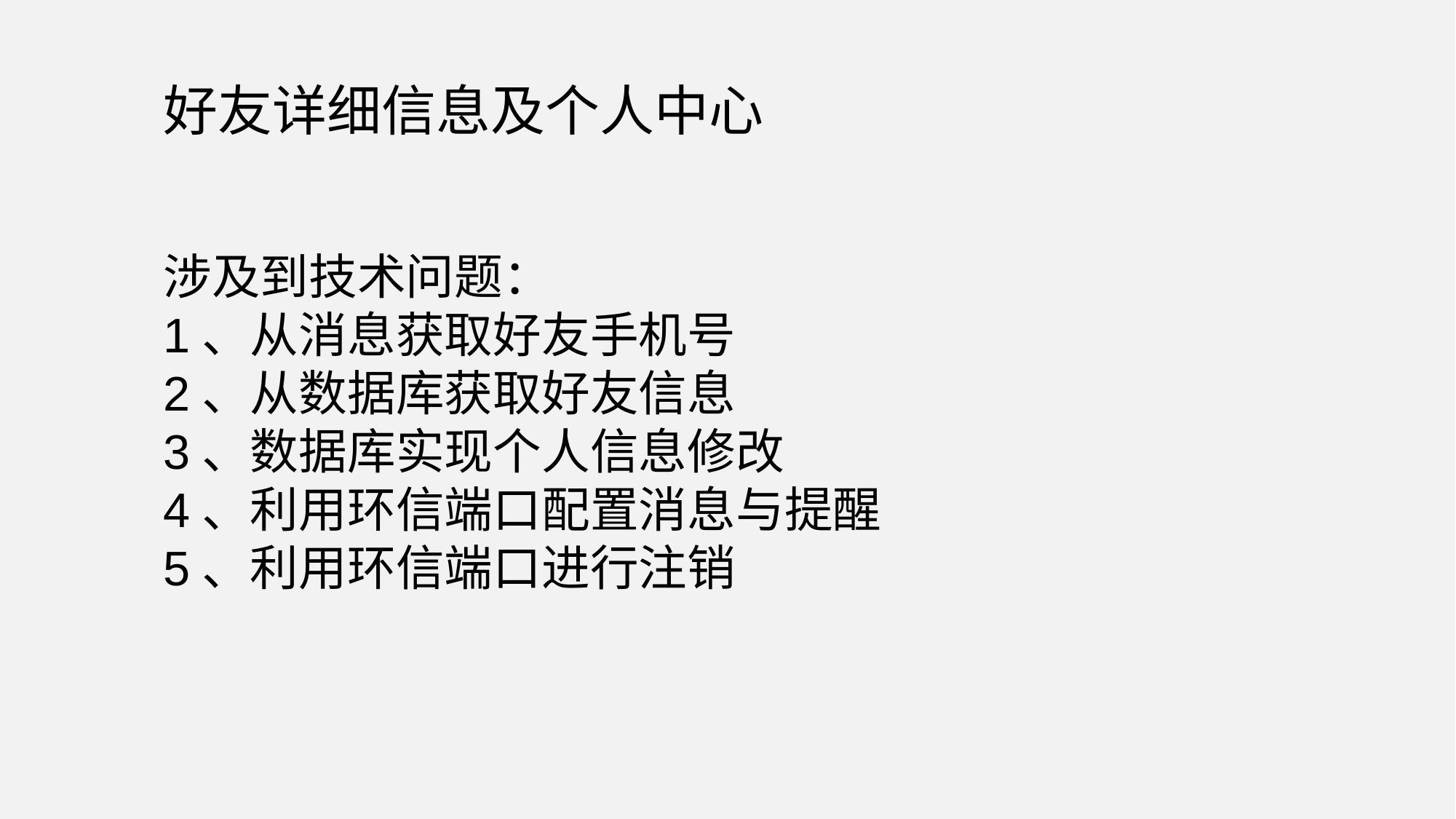

好友详细信息及个人中心
涉及到技术问题：
1、从消息获取好友手机号
2、从数据库获取好友信息
3、数据库实现个人信息修改
4、利用环信端口配置消息与提醒
5、利用环信端口进行注销